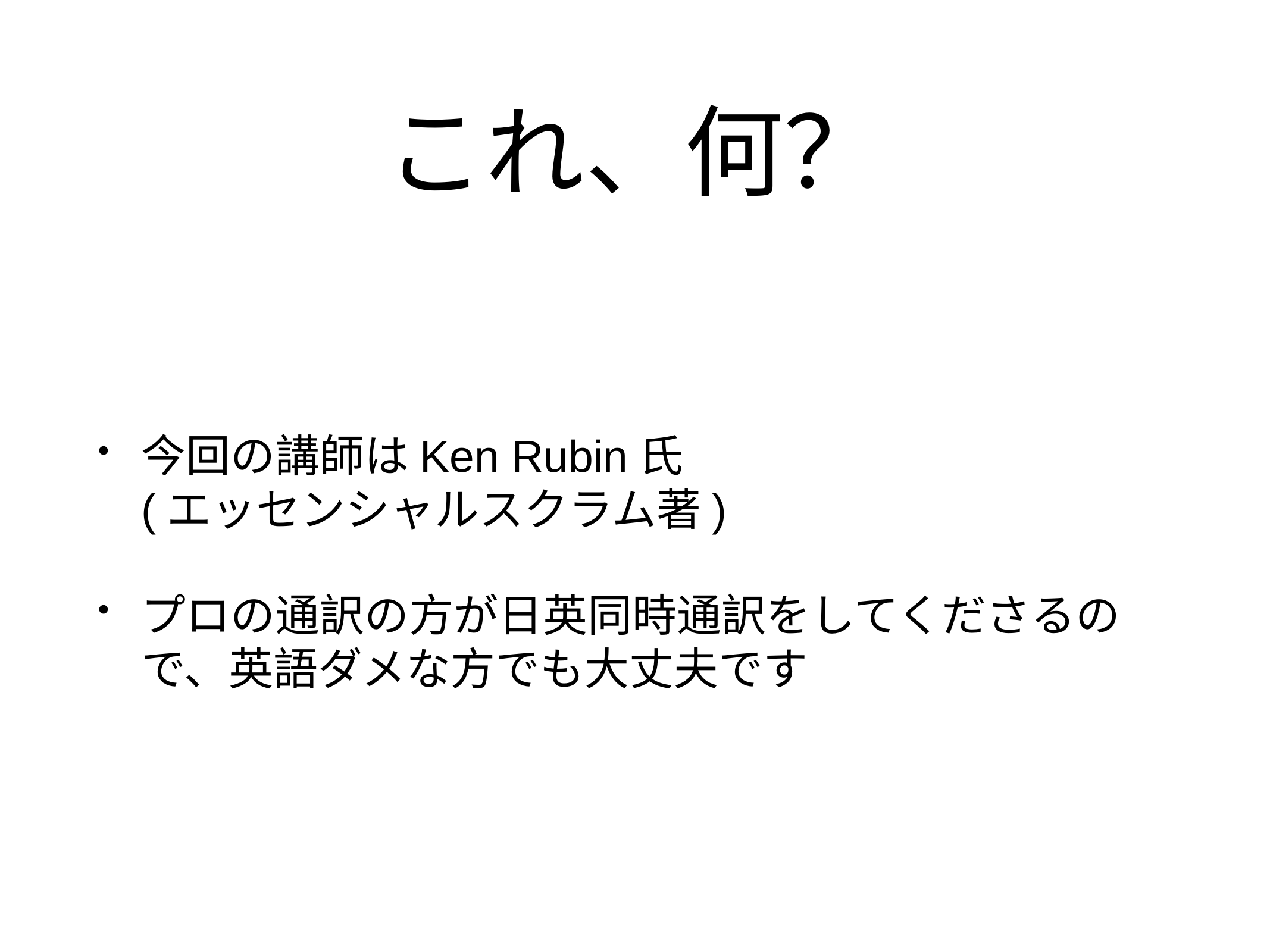

# これ、何？
今回の講師はKen Rubin氏
(エッセンシャルスクラム著)
プロの通訳の方が日英同時通訳をしてくださるので、英語ダメな方でも大丈夫です